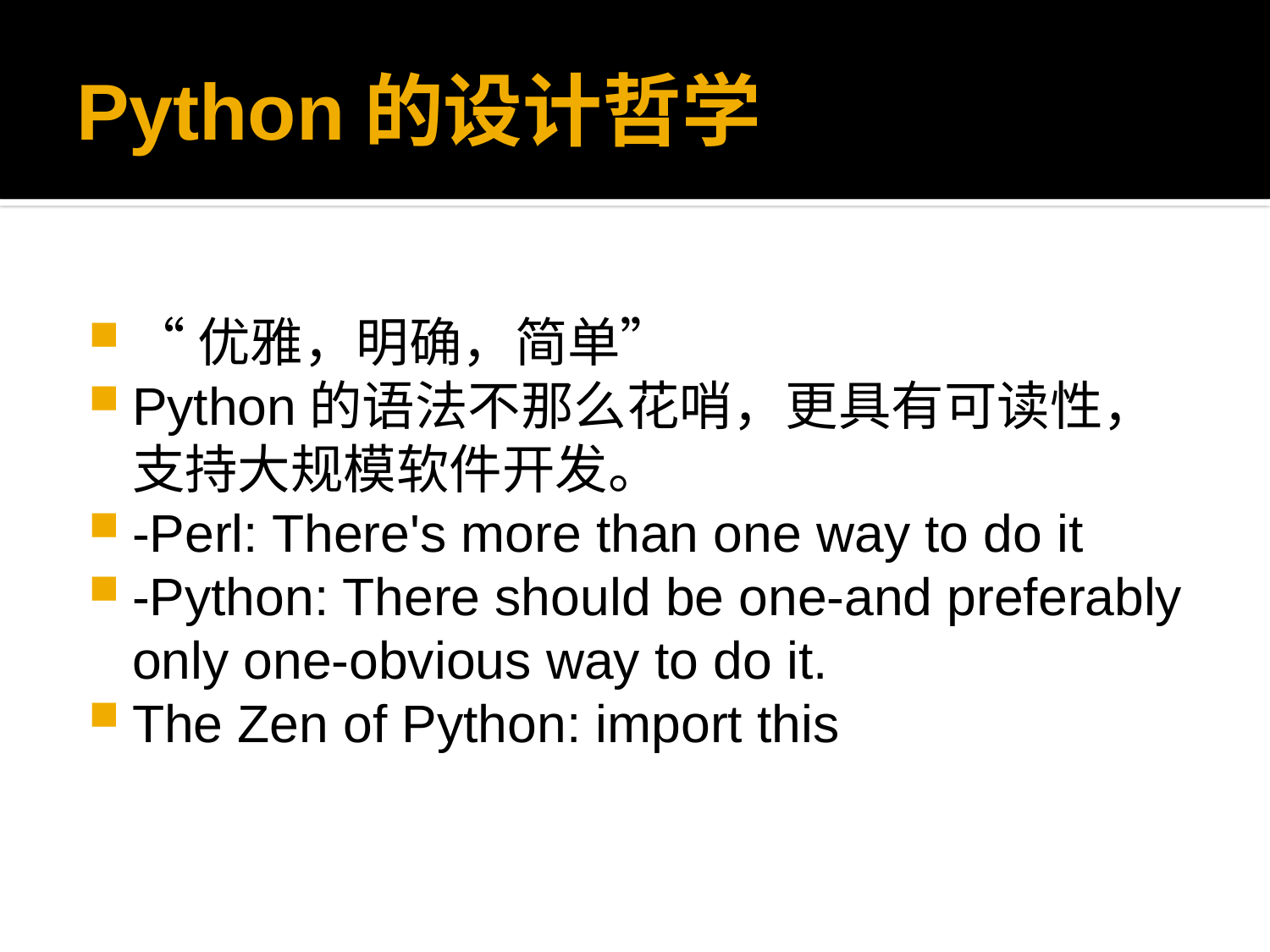

# Python的设计哲学
“优雅，明确，简单”
Python的语法不那么花哨，更具有可读性，支持大规模软件开发。
-Perl: There's more than one way to do it
-Python: There should be one-and preferably only one-obvious way to do it.
The Zen of Python: import this